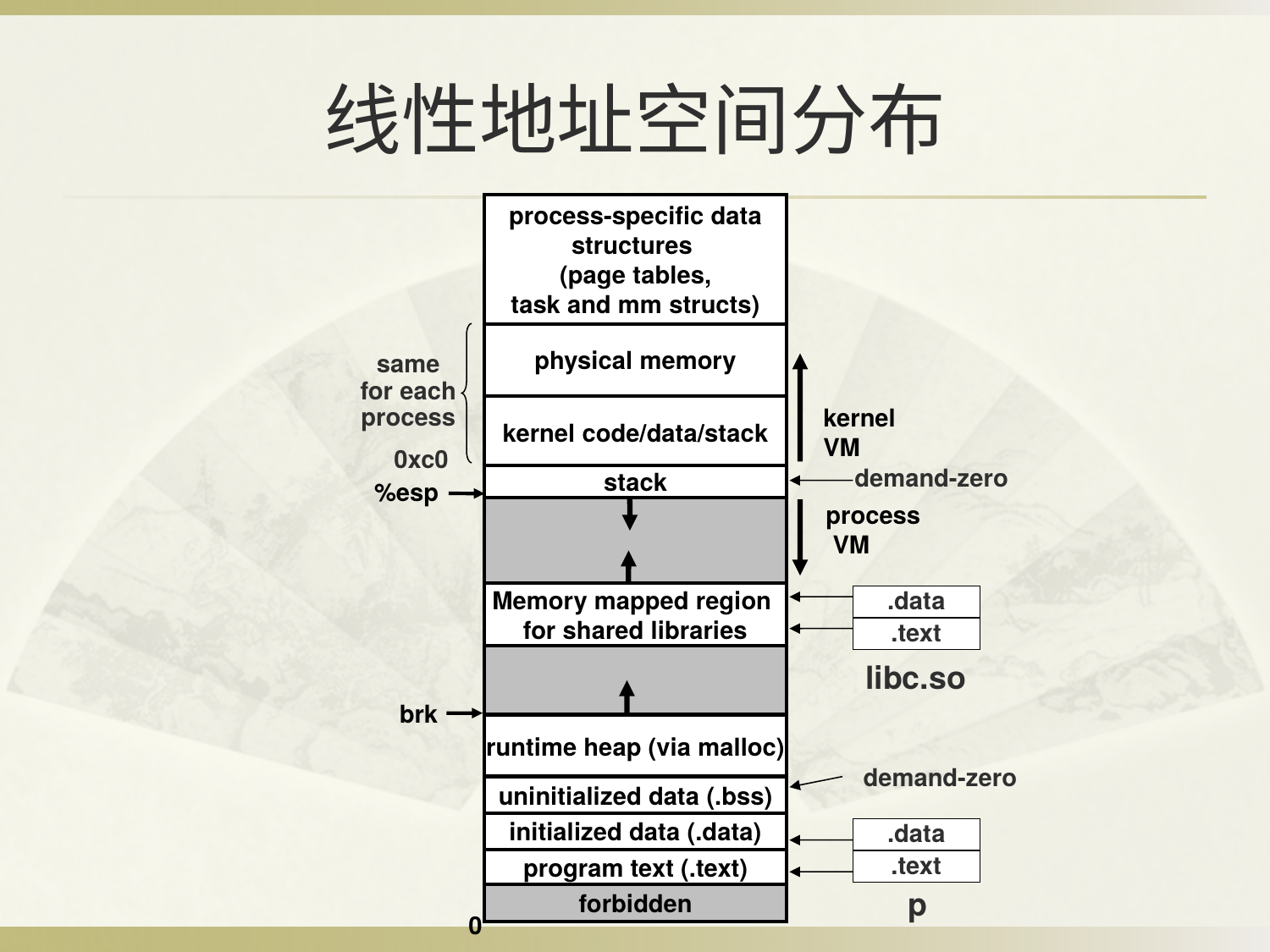

BBAAD9C20180234D78810CEA56E0B6D0E2B9B20918E83B70A6D98F34B1082BBC3B4CB53861613B0222C92008C846A8EC6DF921DA91D02BB11B4DC25E387E20DC24F5093D372C66F764BF29976F2244E727F1E0367CA8D314A8D6A1982F006CC8D8F62991BE0
# 线性地址空间分布
process-specific data
structures
(page tables,
task and mm structs)

physical memory
same for each process

kernel code/data/stack
kernel
VM
0xc0
demand-zero
stack
%esp

process
 VM

Memory mapped region
for shared libraries
.data

.text

libc.so

brk

runtime heap (via malloc)
demand-zero
uninitialized data (.bss)

initialized data (.data)
.data

program text (.text)
.text

p
forbidden
0